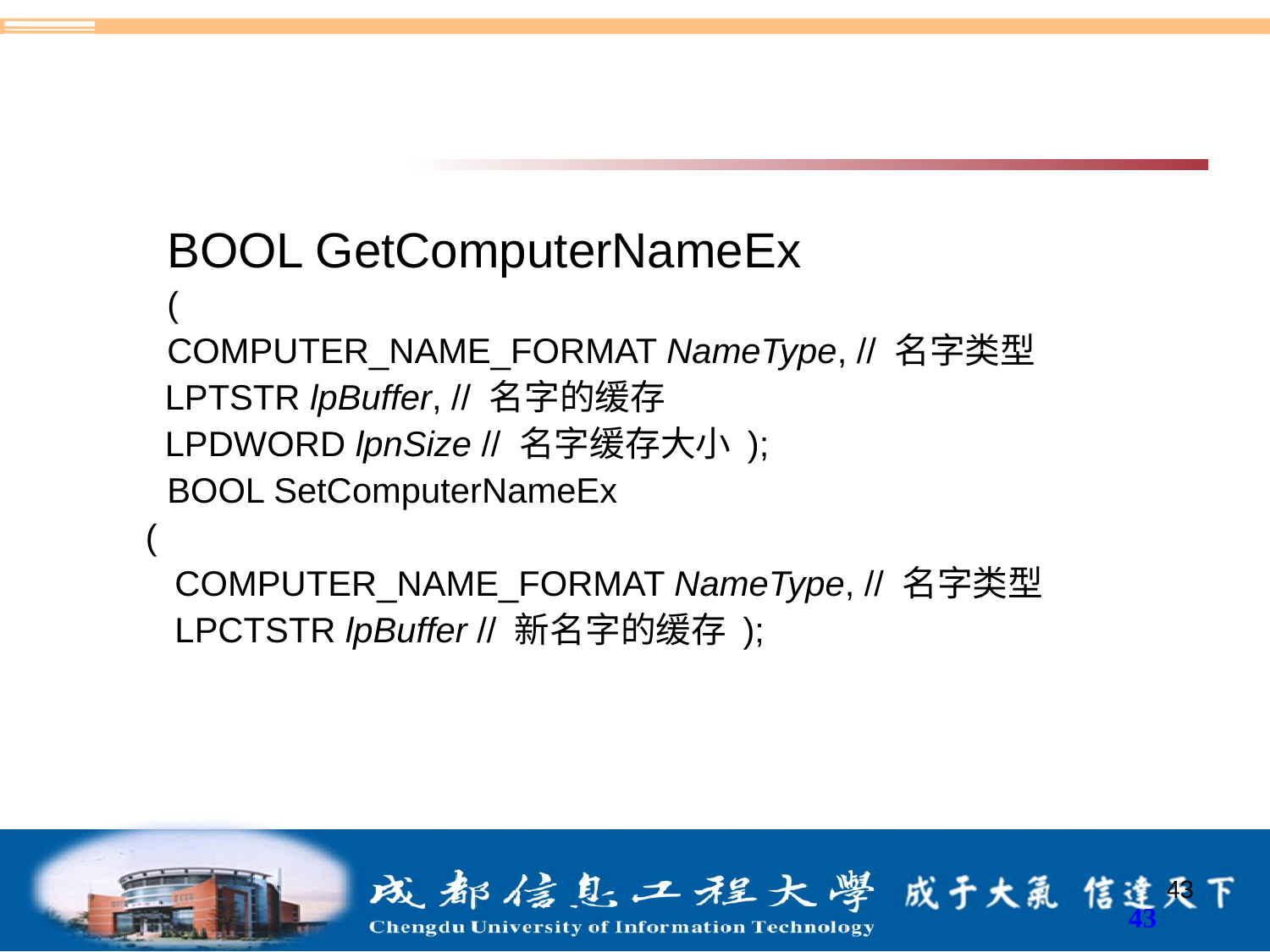

BOOL GetComputerNameEx
(
COMPUTER_NAME_FORMAT NameType, // 名字类型
          LPTSTR lpBuffer, // 名字的缓存
          LPDWORD lpnSize // 名字缓存大小 );
BOOL SetComputerNameEx
        (
           COMPUTER_NAME_FORMAT NameType, // 名字类型
           LPCTSTR lpBuffer // 新名字的缓存 );